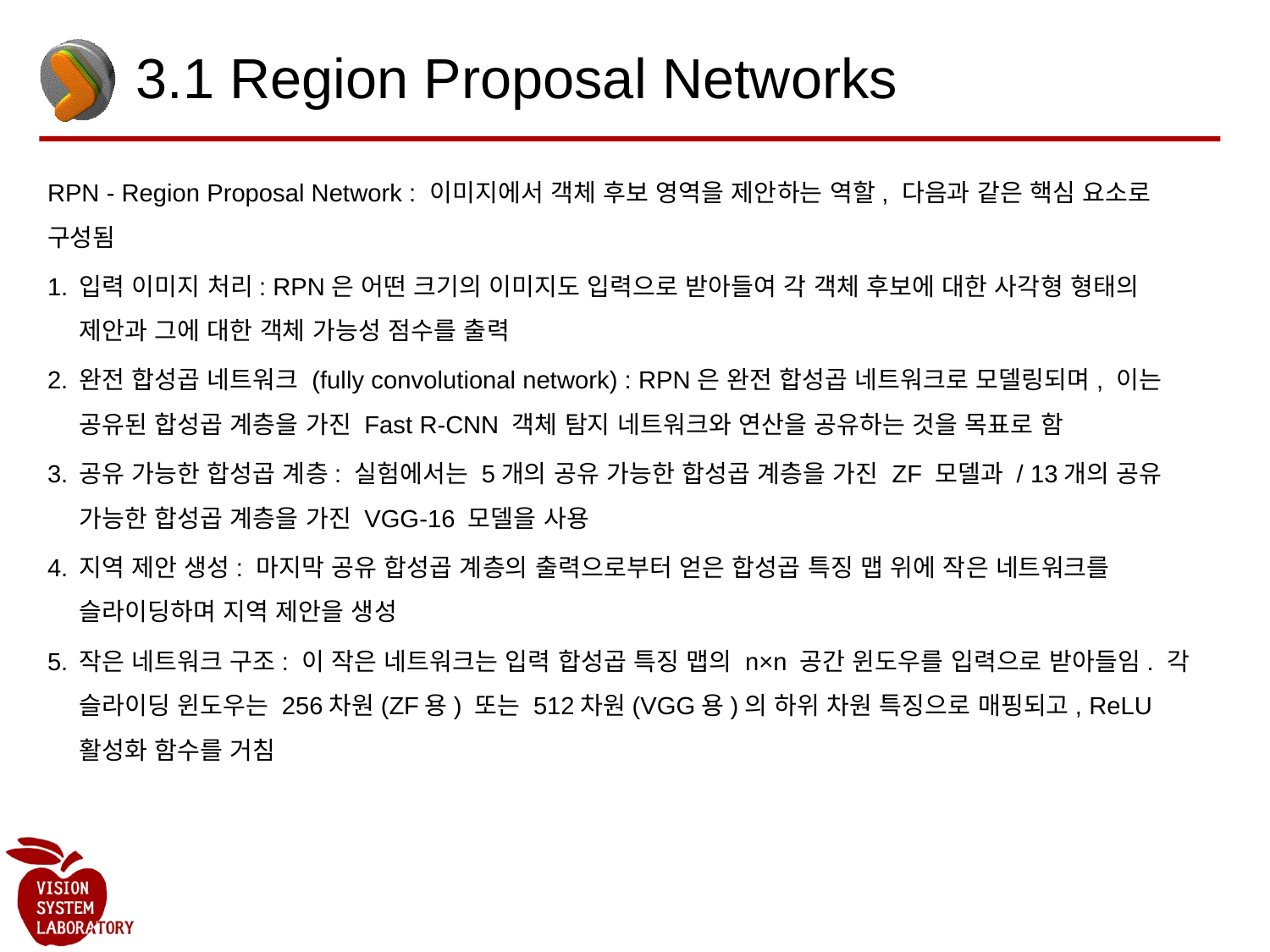

# 3.1 Region Proposal Networks
RPN - Region Proposal Network : 이미지에서 객체 후보 영역을 제안하는 역할, 다음과 같은 핵심 요소로 구성됨
입력 이미지 처리: RPN은 어떤 크기의 이미지도 입력으로 받아들여 각 객체 후보에 대한 사각형 형태의 제안과 그에 대한 객체 가능성 점수를 출력
완전 합성곱 네트워크 (fully convolutional network) : RPN은 완전 합성곱 네트워크로 모델링되며, 이는 공유된 합성곱 계층을 가진 Fast R-CNN 객체 탐지 네트워크와 연산을 공유하는 것을 목표로 함
공유 가능한 합성곱 계층: 실험에서는 5개의 공유 가능한 합성곱 계층을 가진 ZF 모델과 / 13개의 공유 가능한 합성곱 계층을 가진 VGG-16 모델을 사용
지역 제안 생성: 마지막 공유 합성곱 계층의 출력으로부터 얻은 합성곱 특징 맵 위에 작은 네트워크를 슬라이딩하며 지역 제안을 생성
작은 네트워크 구조: 이 작은 네트워크는 입력 합성곱 특징 맵의 n×n 공간 윈도우를 입력으로 받아들임. 각 슬라이딩 윈도우는 256차원(ZF용) 또는 512차원(VGG용)의 하위 차원 특징으로 매핑되고, ReLU 활성화 함수를 거침